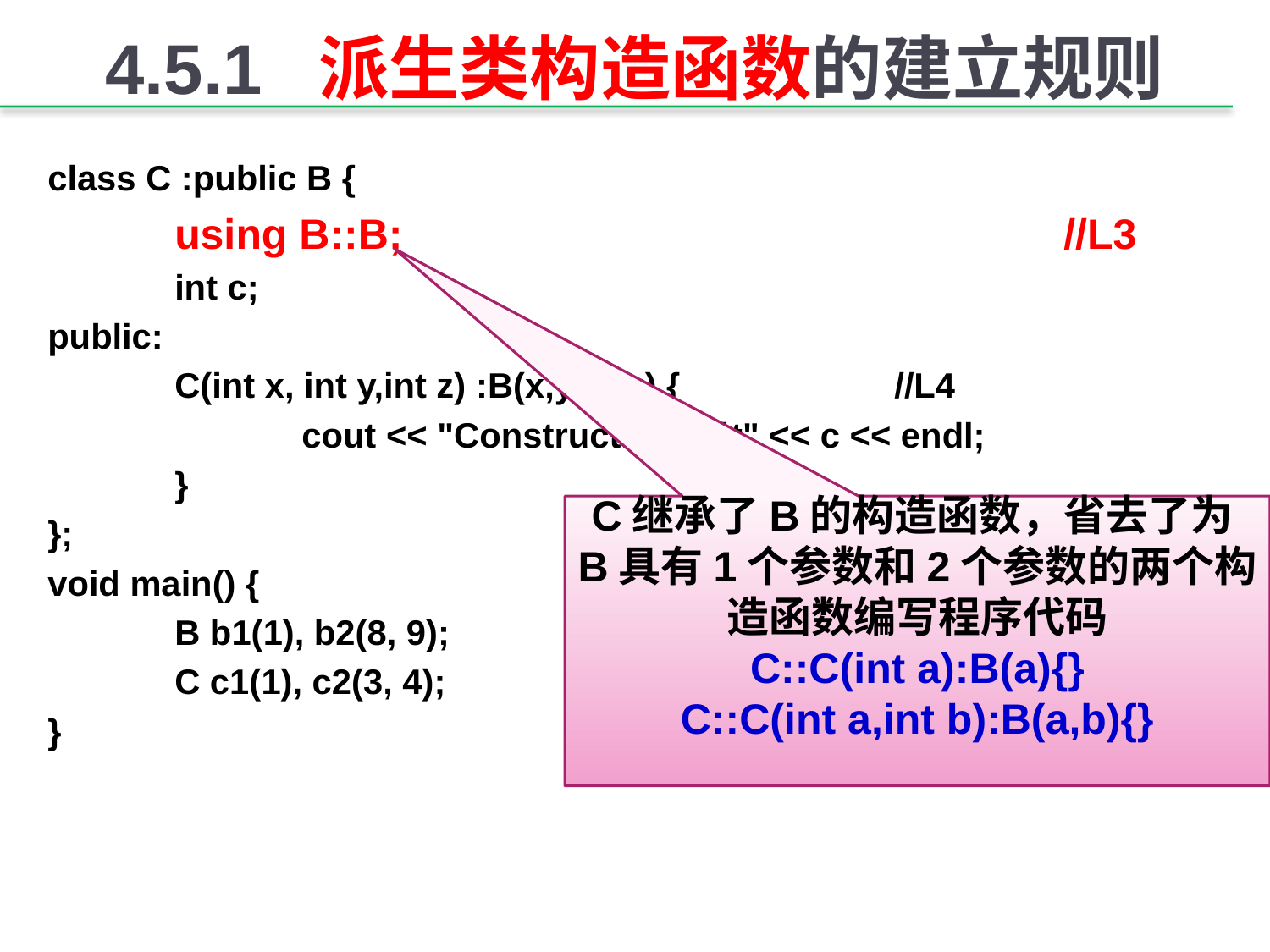

# 4.5.1  派生类构造函数的建立规则
class C :public B {
	using B::B;                                                 	//L3
	int c;
public:
	C(int x, int y,int z) :B(x,y),c(z) {                      //L4
		cout << "Constructing C:\t" << c << endl;
	}
};
void main() {
	B b1(1), b2(8, 9);                                          	//L5
	C c1(1), c2(3, 4);                                          	//L6
}

C继承了B的构造函数，省去了为B具有1个参数和2个参数的两个构造函数编写程序代码
C::C(int a):B(a){}
C::C(int a,int b):B(a,b){}